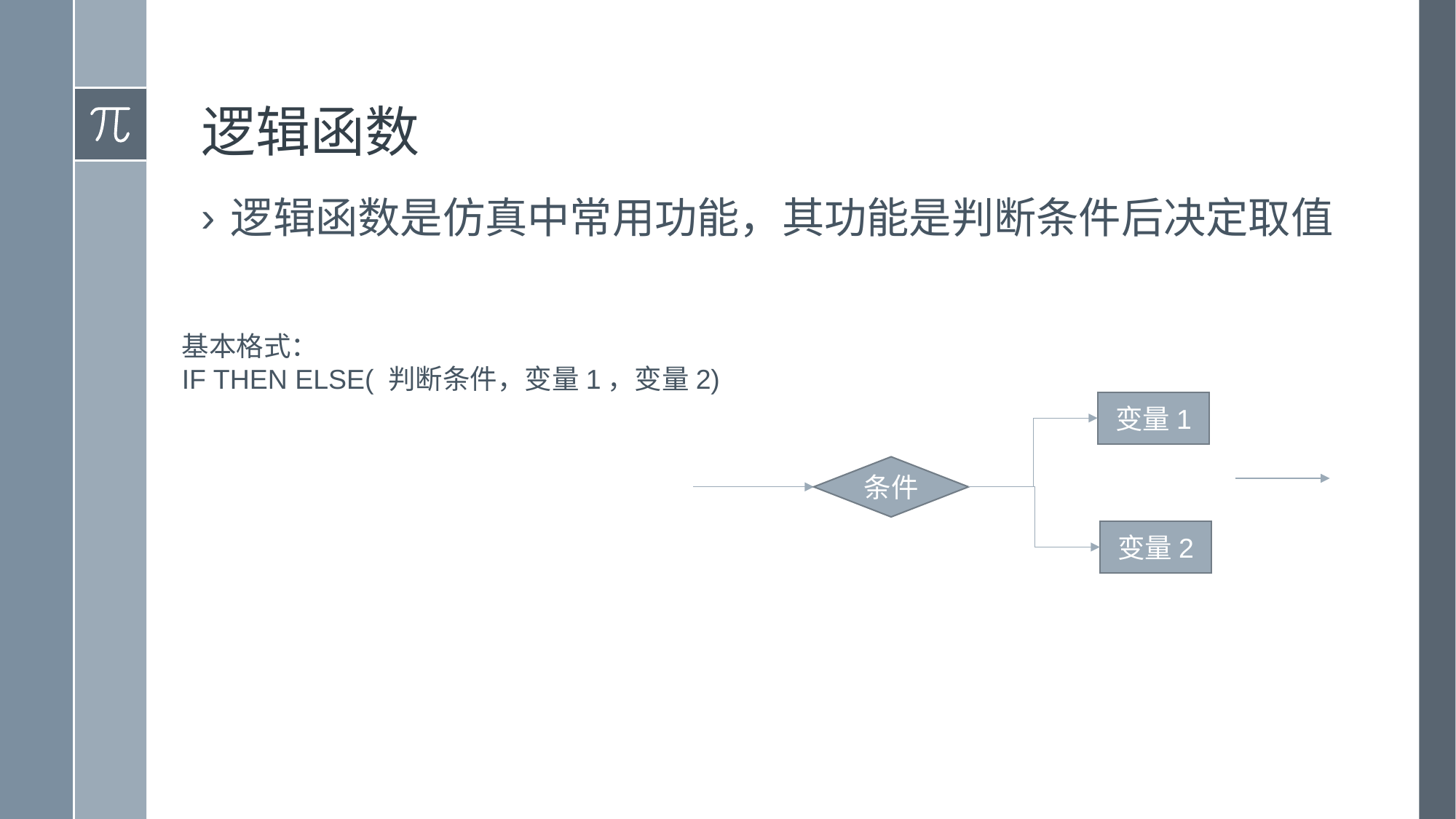

# 逻辑函数
逻辑函数是仿真中常用功能，其功能是判断条件后决定取值
基本格式：
IF THEN ELSE( 判断条件，变量1，变量2)
变量1
条件
变量2